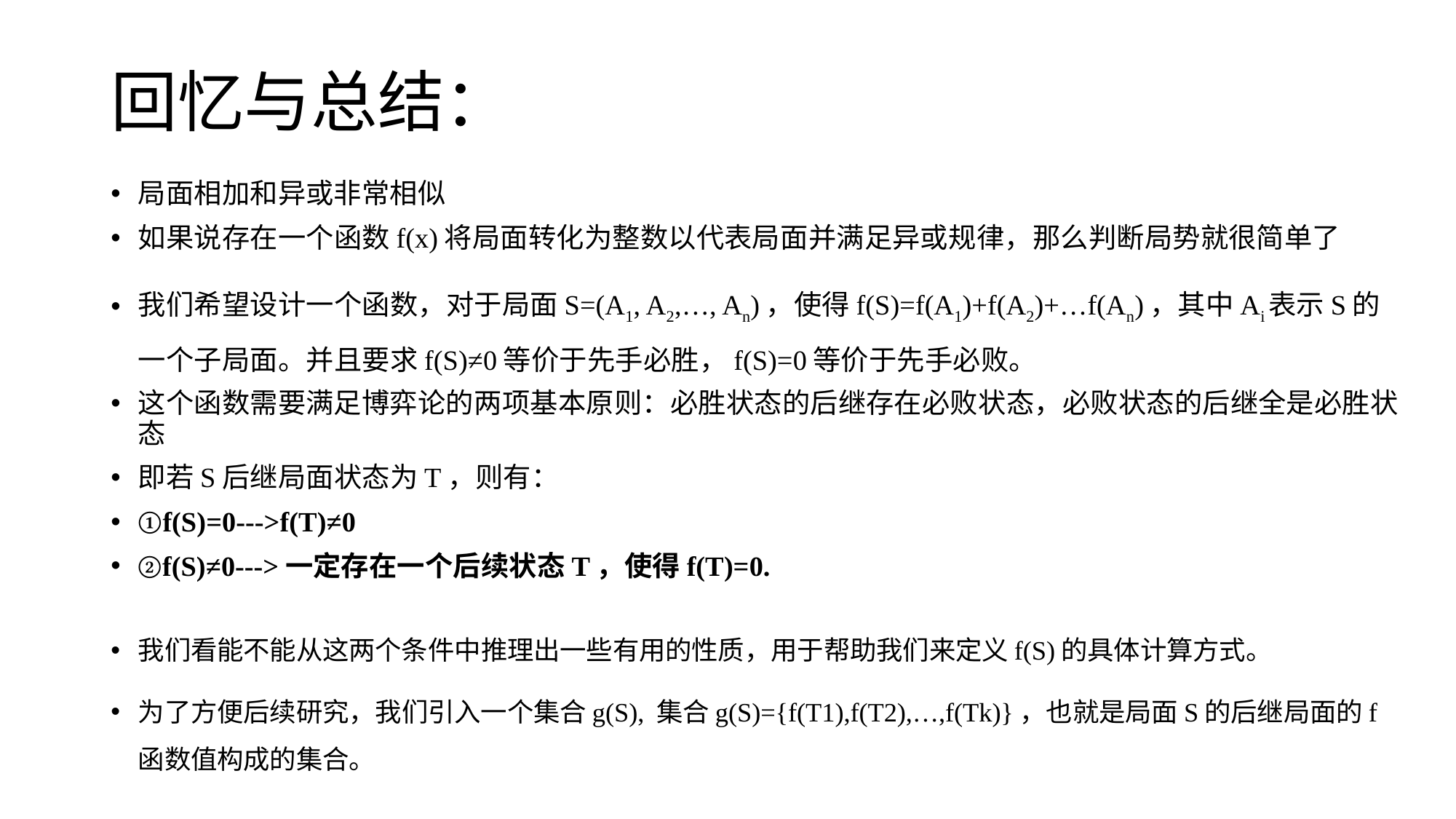

# 回忆与总结：
局面相加和异或非常相似
如果说存在一个函数f(x)将局面转化为整数以代表局面并满足异或规律，那么判断局势就很简单了
我们希望设计一个函数，对于局面S=(A1, A2,…, An)，使得f(S)=f(A1)+f(A2)+…f(An)，其中Ai表示S的一个子局面。并且要求f(S)≠0等价于先手必胜，f(S)=0等价于先手必败。
这个函数需要满足博弈论的两项基本原则：必胜状态的后继存在必败状态，必败状态的后继全是必胜状态
即若S后继局面状态为T，则有：
①f(S)=0--->f(T)≠0
②f(S)≠0--->一定存在一个后续状态T，使得f(T)=0.

我们看能不能从这两个条件中推理出一些有用的性质，用于帮助我们来定义f(S)的具体计算方式。
为了方便后续研究，我们引入一个集合g(S), 集合g(S)={f(T1),f(T2),…,f(Tk)}，也就是局面S的后继局面的f函数值构成的集合。